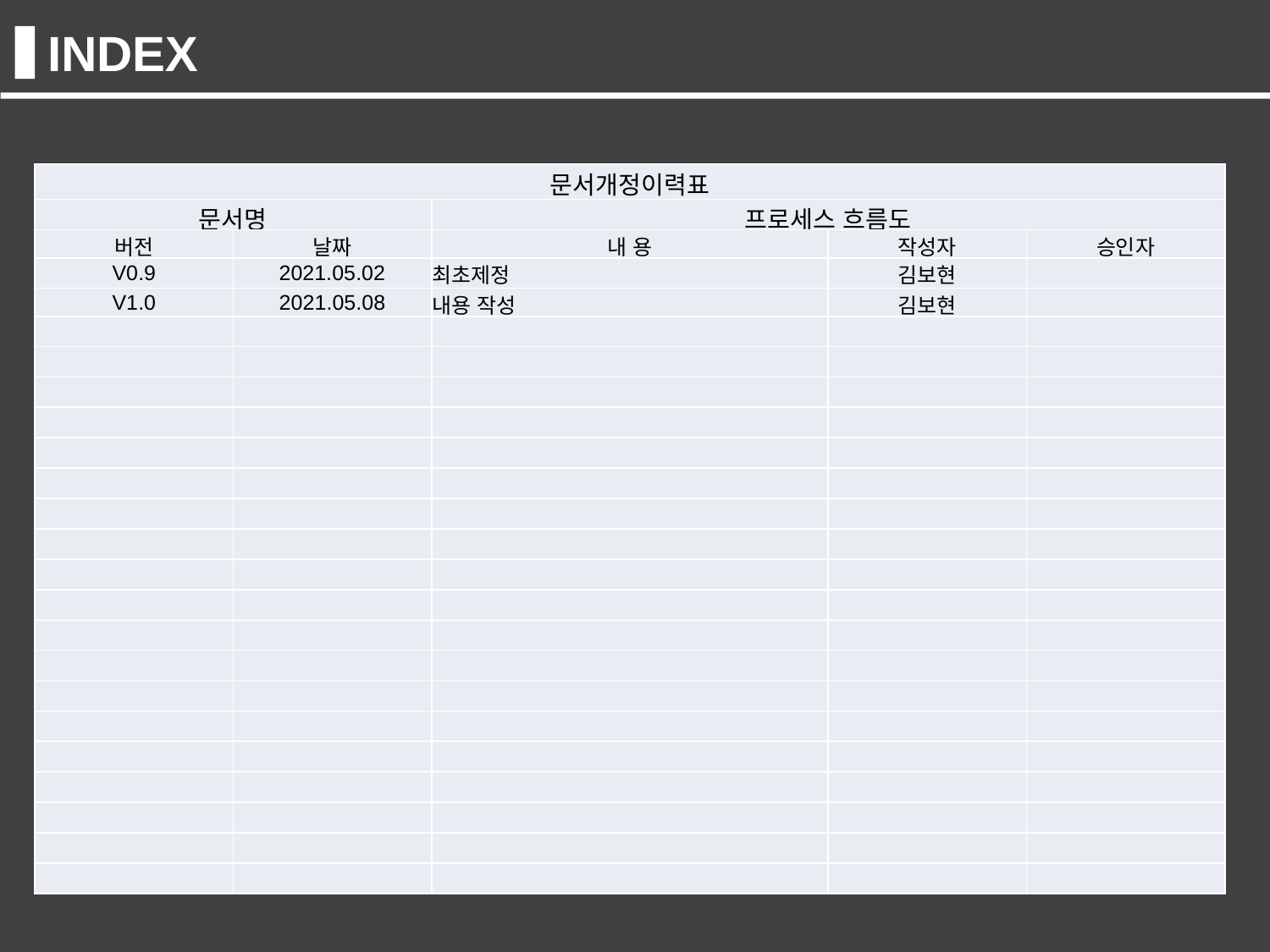

INDEX

| 문서개정이력표 |  |  |  |  |
| --- | --- | --- | --- | --- |
| 문서명 |  | 프로세스 흐름도 |  |  |
| 버전 | 날짜 | 내 용 | 작성자 | 승인자 |
| V0.9 | 2021.05.02 | 최초제정 | 김보현 |  |
| V1.0 | 2021.05.08 | 내용 작성 | 김보현 |  |
|  |  |  |  |  |
|  |  |  |  |  |
|  |  |  |  |  |
|  |  |  |  |  |
|  |  |  |  |  |
|  |  |  |  |  |
|  |  |  |  |  |
|  |  |  |  |  |
|  |  |  |  |  |
|  |  |  |  |  |
|  |  |  |  |  |
|  |  |  |  |  |
|  |  |  |  |  |
|  |  |  |  |  |
|  |  |  |  |  |
|  |  |  |  |  |
|  |  |  |  |  |
|  |  |  |  |  |
|  |  |  |  |  |